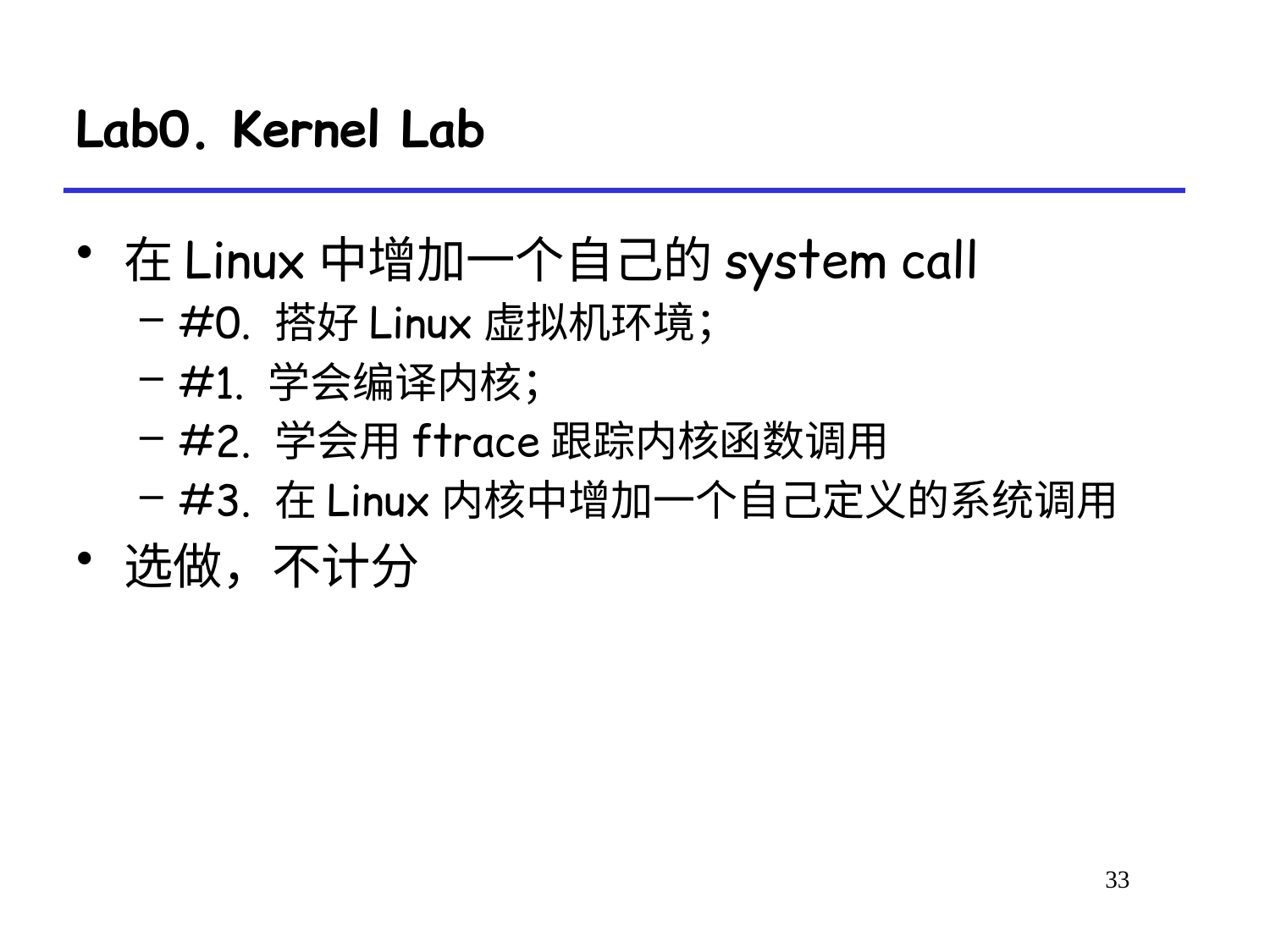

# Lab0. Kernel Lab
在Linux中增加一个自己的system call
#0. 搭好Linux虚拟机环境；
#1. 学会编译内核；
#2. 学会用ftrace跟踪内核函数调用
#3. 在Linux内核中增加一个自己定义的系统调用
选做，不计分
33